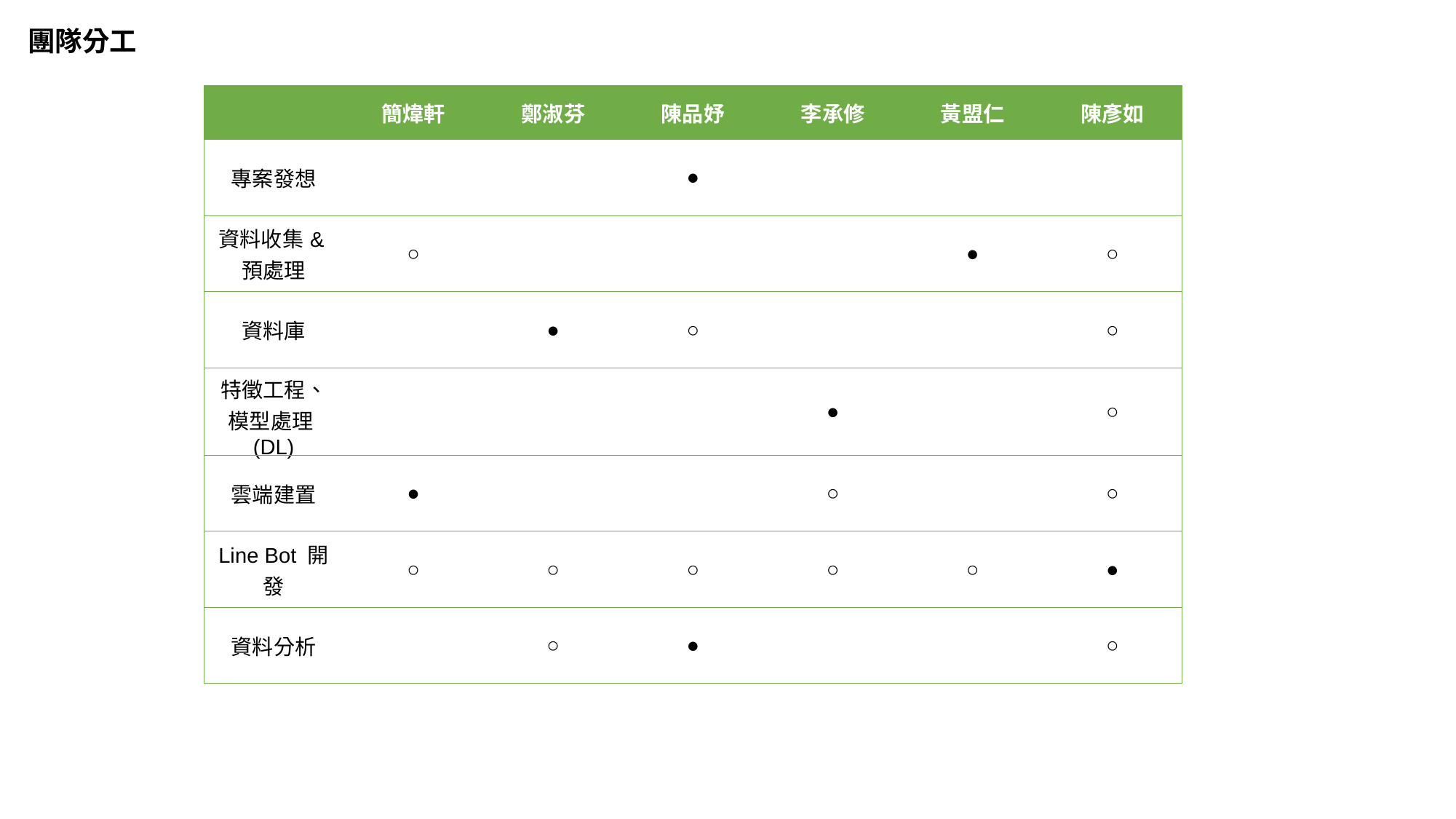

團隊分工
|  | 簡煒軒 | 鄭淑芬 | 陳品妤 | 李承修 | 黃盟仁 | 陳彥如 |
| --- | --- | --- | --- | --- | --- | --- |
| 專案發想 |  |  | ● |  |  |  |
| 資料收集&預處理 | ○ |  |  |  | ● | ○ |
| 資料庫 |  | ● | ○ |  |  | ○ |
| 特徵工程、模型處理(DL) |  |  |  | ● |  | ○ |
| 雲端建置 | ● |  |  | ○ |  | ○ |
| Line Bot 開發 | ○ | ○ | ○ | ○ | ○ | ● |
| 資料分析 |  | ○ | ● |  |  | ○ |